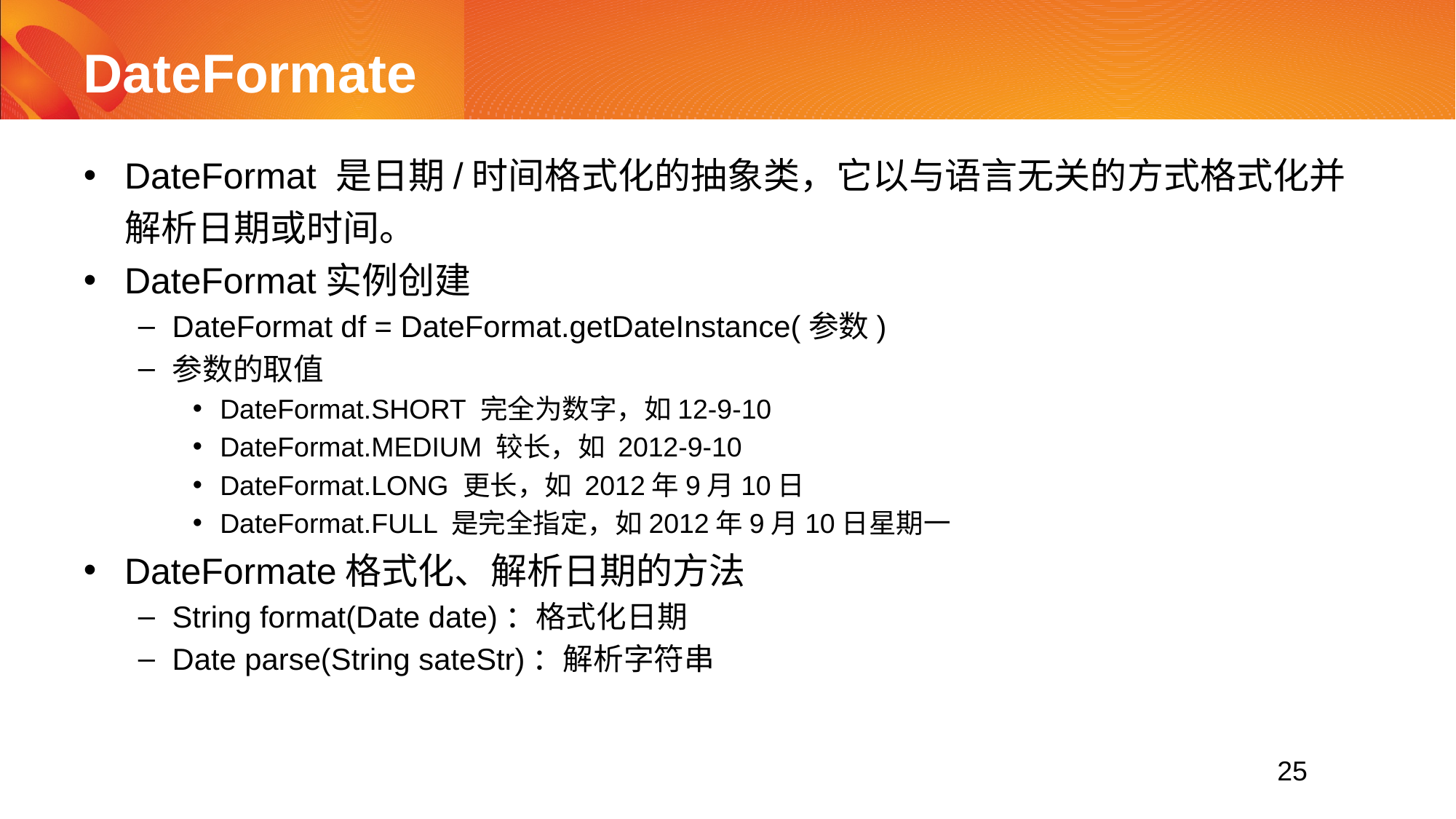

# DateFormate
DateFormat 是日期/时间格式化的抽象类，它以与语言无关的方式格式化并解析日期或时间。
DateFormat实例创建
DateFormat df = DateFormat.getDateInstance(参数)
参数的取值
DateFormat.SHORT 完全为数字，如12-9-10
DateFormat.MEDIUM 较长，如 2012-9-10
DateFormat.LONG 更长，如 2012年9月10日
DateFormat.FULL 是完全指定，如2012年9月10日星期一
DateFormate格式化、解析日期的方法
String format(Date date)：格式化日期
Date parse(String sateStr)：解析字符串